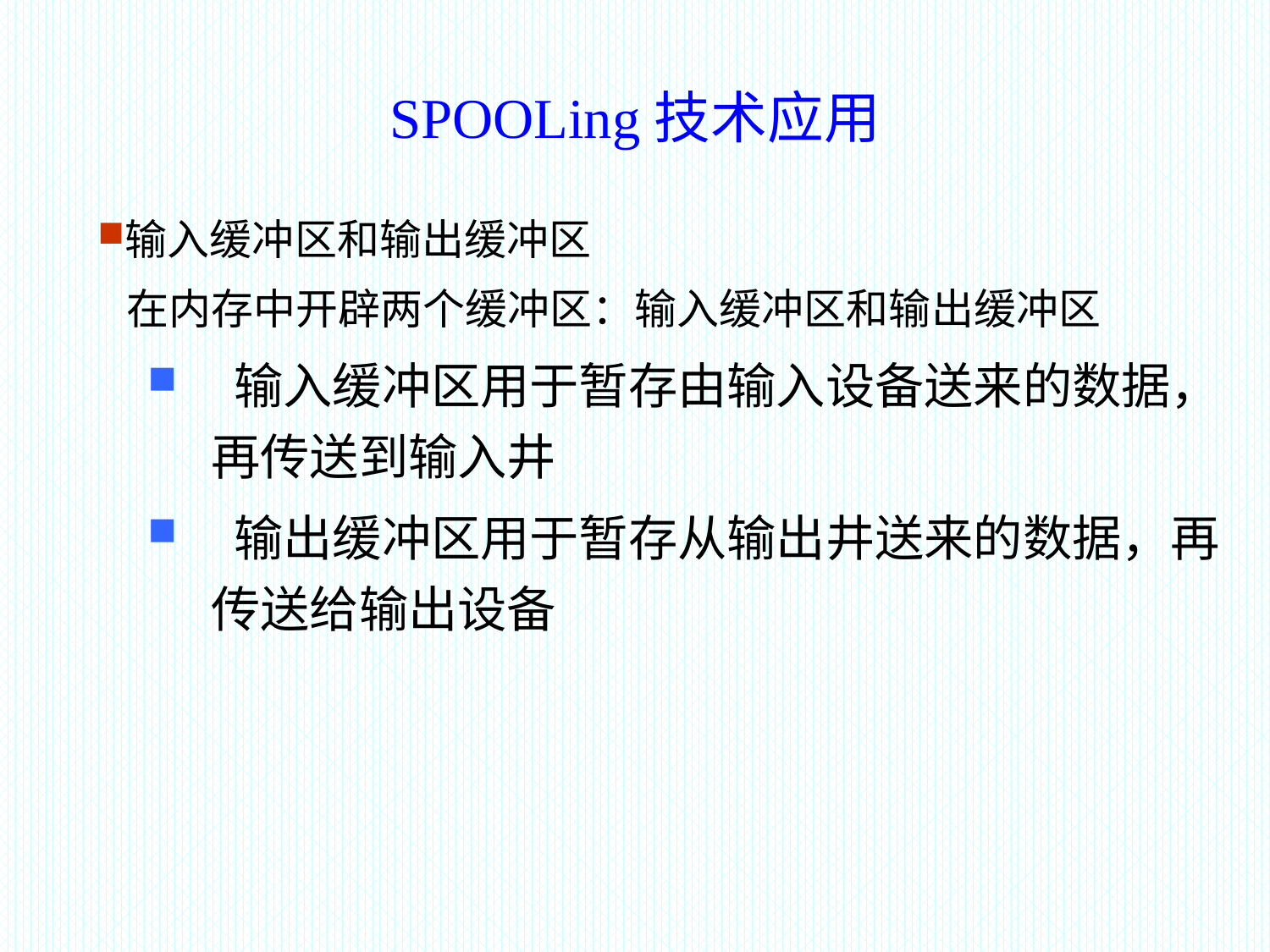

# SPOOLing技术应用
输入缓冲区和输出缓冲区
  在内存中开辟两个缓冲区：输入缓冲区和输出缓冲区
 输入缓冲区用于暂存由输入设备送来的数据，再传送到输入井
 输出缓冲区用于暂存从输出井送来的数据，再传送给输出设备